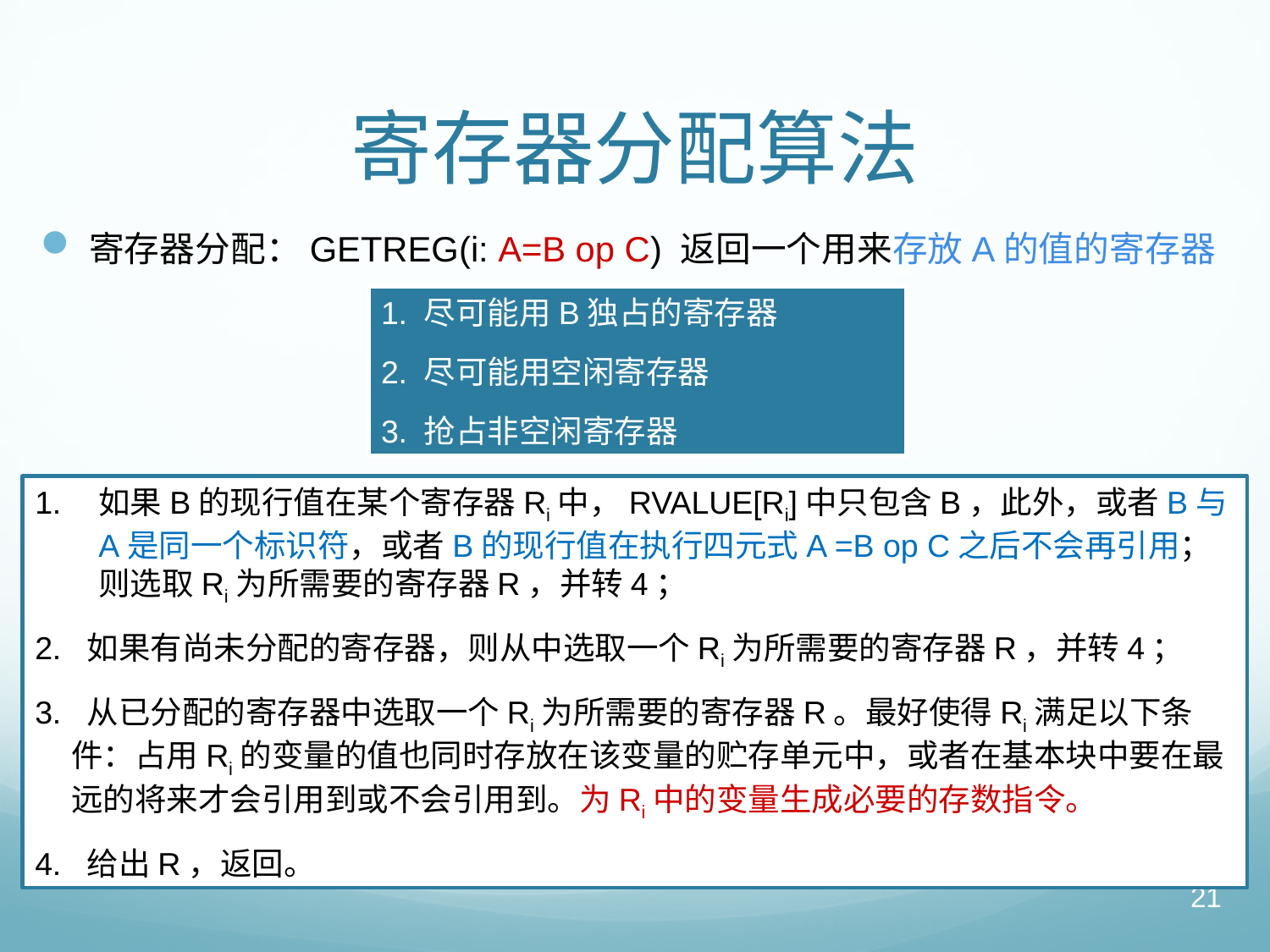

# 寄存器分配算法
寄存器分配：GETREG(i: A=B op C) 返回一个用来存放A的值的寄存器

1. 尽可能用B独占的寄存器
2. 尽可能用空闲寄存器
3. 抢占非空闲寄存器
如果B的现行值在某个寄存器Ri中，RVALUE[Ri]中只包含B，此外，或者B与A是同一个标识符，或者B的现行值在执行四元式A =B op C之后不会再引用；则选取Ri为所需要的寄存器R，并转4；
2.  如果有尚未分配的寄存器，则从中选取一个Ri为所需要的寄存器R，并转4；
3.  从已分配的寄存器中选取一个Ri为所需要的寄存器R。最好使得Ri满足以下条件：占用Ri的变量的值也同时存放在该变量的贮存单元中，或者在基本块中要在最远的将来才会引用到或不会引用到。为Ri中的变量生成必要的存数指令。
4.  给出R，返回。
21